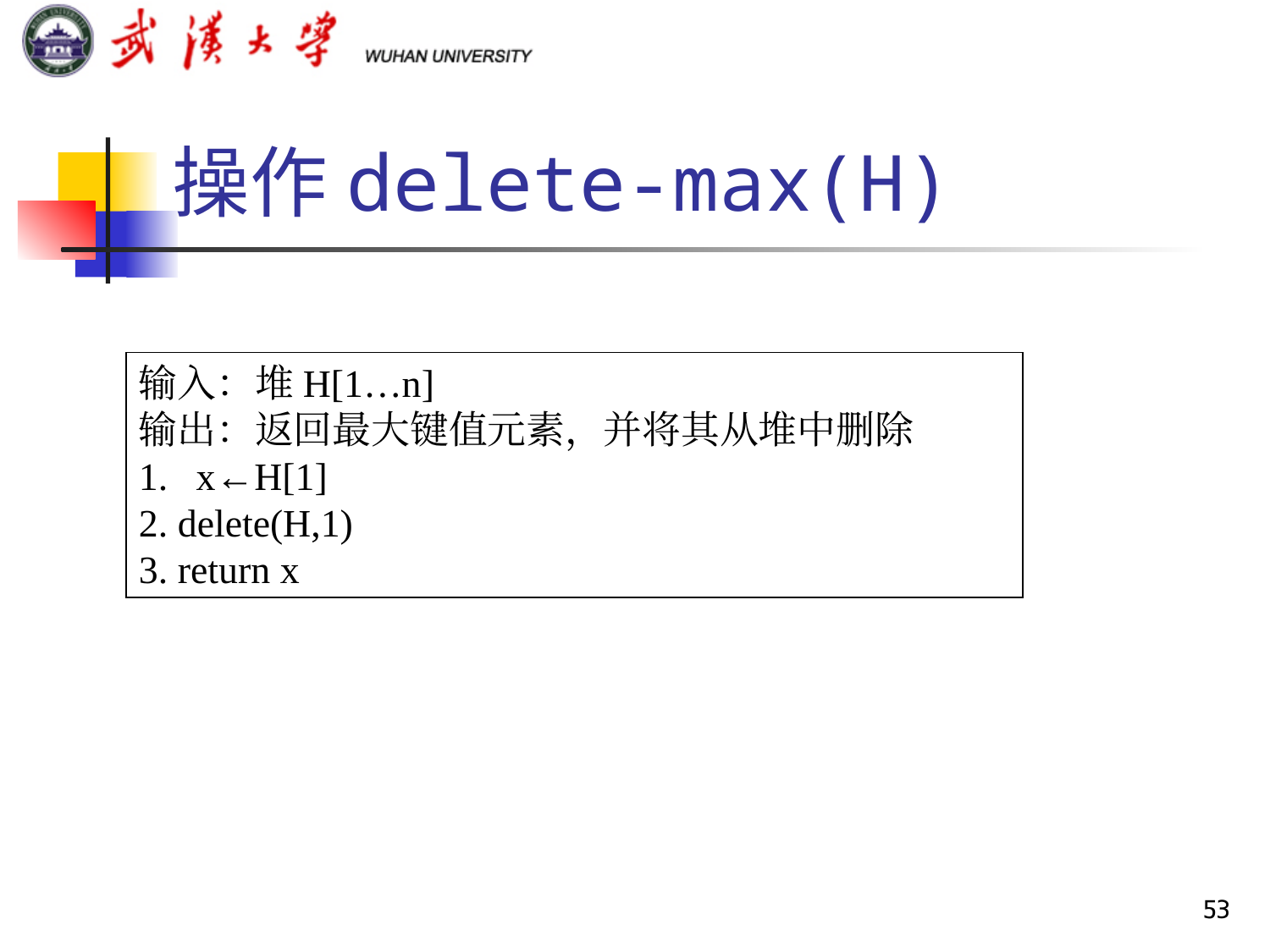

# 操作delete-max(H)
输入：堆H[1…n]
输出：返回最大键值元素，并将其从堆中删除
 x←H[1]
2. delete(H,1)
3. return x
53